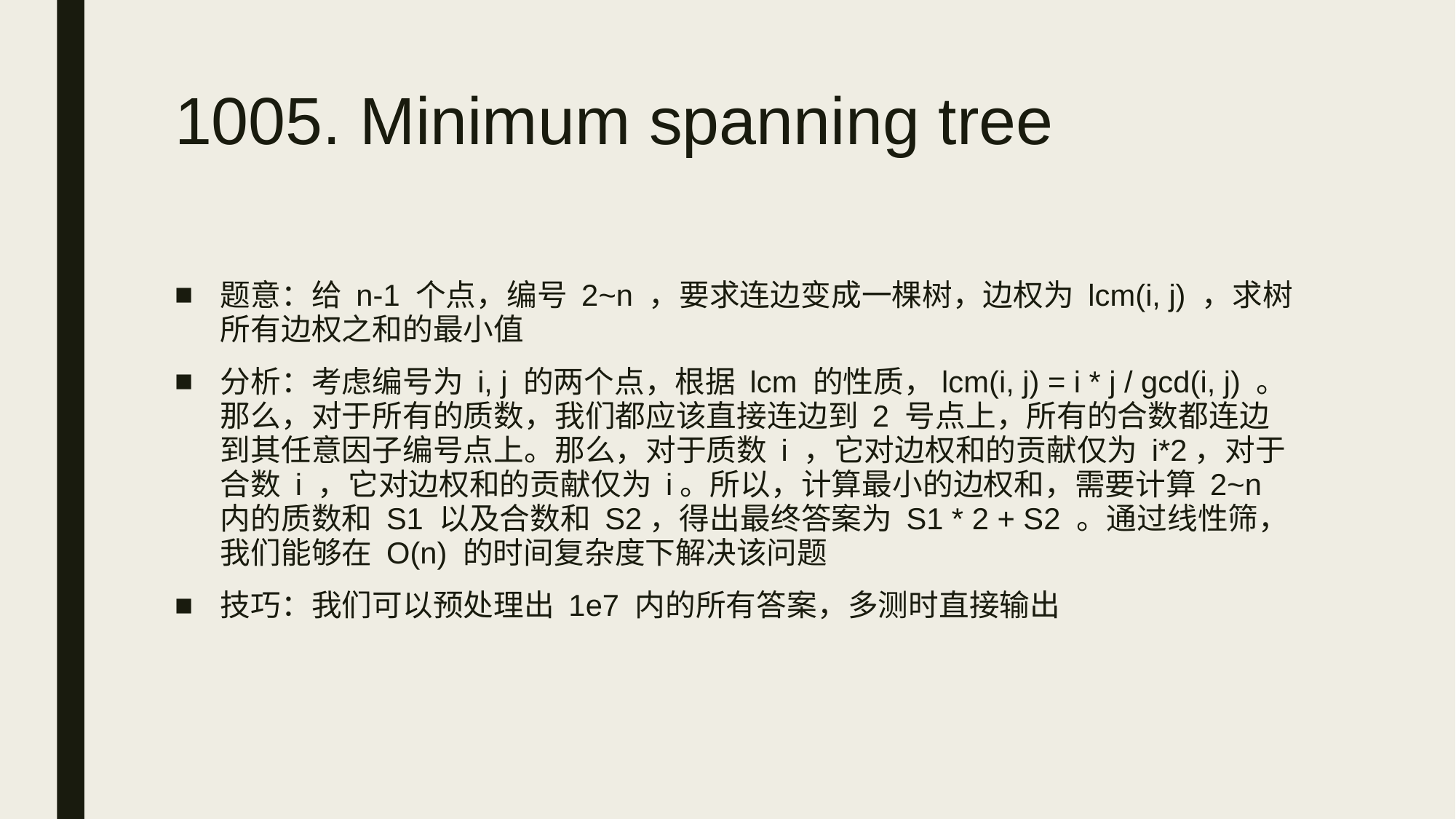

# 1005. Minimum spanning tree
题意：给 n-1 个点，编号 2~n ，要求连边变成一棵树，边权为 lcm(i, j) ，求树所有边权之和的最小值
分析：考虑编号为 i, j 的两个点，根据 lcm 的性质，lcm(i, j) = i * j / gcd(i, j) 。那么，对于所有的质数，我们都应该直接连边到 2 号点上，所有的合数都连边到其任意因子编号点上。那么，对于质数 i ，它对边权和的贡献仅为 i*2，对于合数 i ，它对边权和的贡献仅为 i。所以，计算最小的边权和，需要计算 2~n 内的质数和 S1 以及合数和 S2，得出最终答案为 S1 * 2 + S2 。通过线性筛，我们能够在 O(n) 的时间复杂度下解决该问题
技巧：我们可以预处理出 1e7 内的所有答案，多测时直接输出